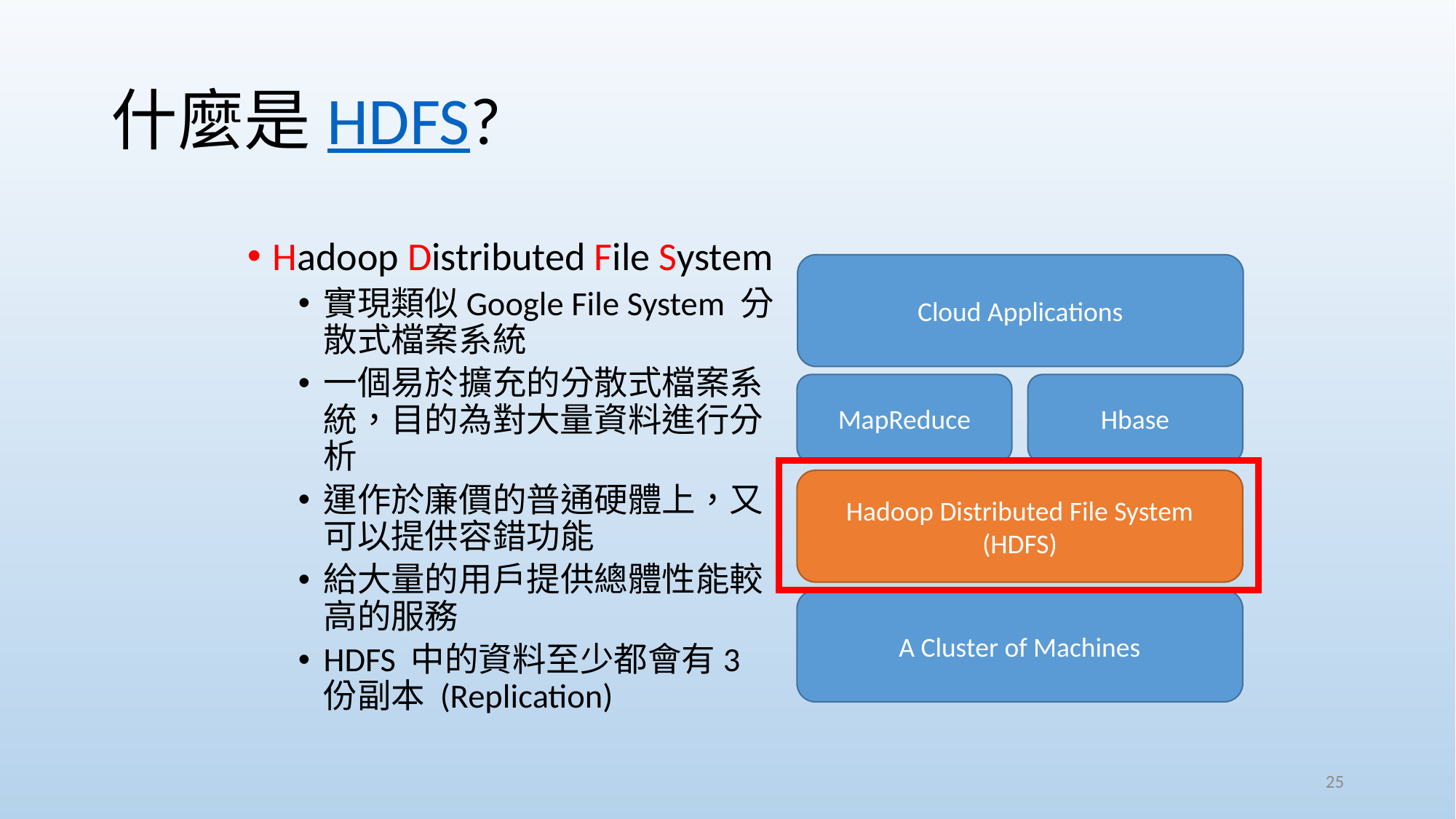

# 什麼是HDFS?
Hadoop Distributed File System
實現類似Google File System 分散式檔案系統
一個易於擴充的分散式檔案系統，目的為對大量資料進行分析
運作於廉價的普通硬體上，又可以提供容錯功能
給大量的用戶提供總體性能較高的服務
HDFS 中的資料至少都會有3 份副本 (Replication)

Cloud Applications
MapReduce
Hbase

Hadoop Distributed File System (HDFS)
A Cluster of Machines
25